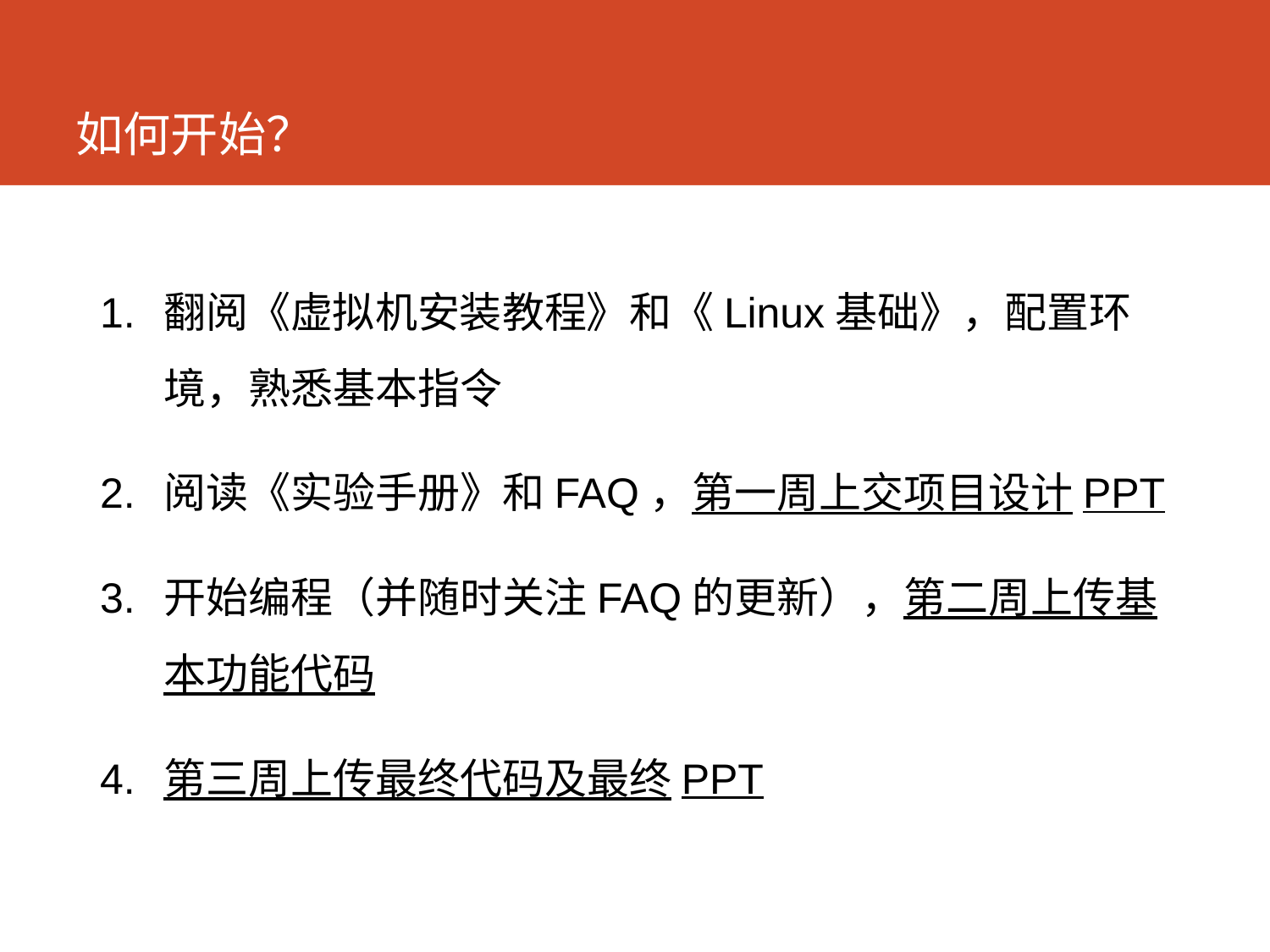

# 如何开始？
翻阅《虚拟机安装教程》和《Linux基础》，配置环境，熟悉基本指令
阅读《实验手册》和FAQ，第一周上交项目设计PPT
开始编程（并随时关注FAQ的更新），第二周上传基本功能代码
第三周上传最终代码及最终PPT